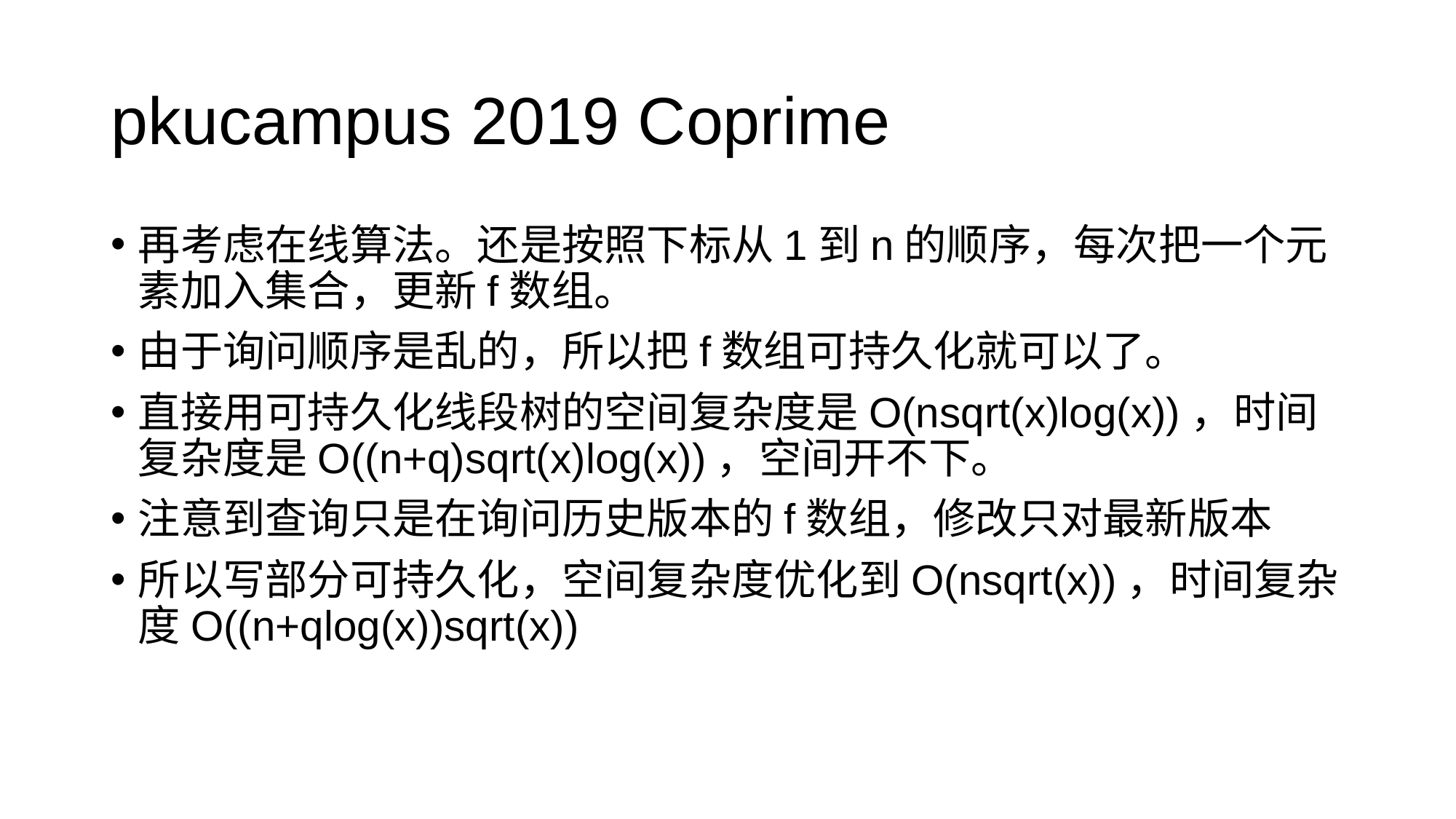

# pkucampus 2019 Coprime
再考虑在线算法。还是按照下标从1到n的顺序，每次把一个元素加入集合，更新f数组。
由于询问顺序是乱的，所以把f数组可持久化就可以了。
直接用可持久化线段树的空间复杂度是O(nsqrt(x)log(x))，时间复杂度是O((n+q)sqrt(x)log(x))，空间开不下。
注意到查询只是在询问历史版本的f数组，修改只对最新版本
所以写部分可持久化，空间复杂度优化到O(nsqrt(x))，时间复杂度O((n+qlog(x))sqrt(x))